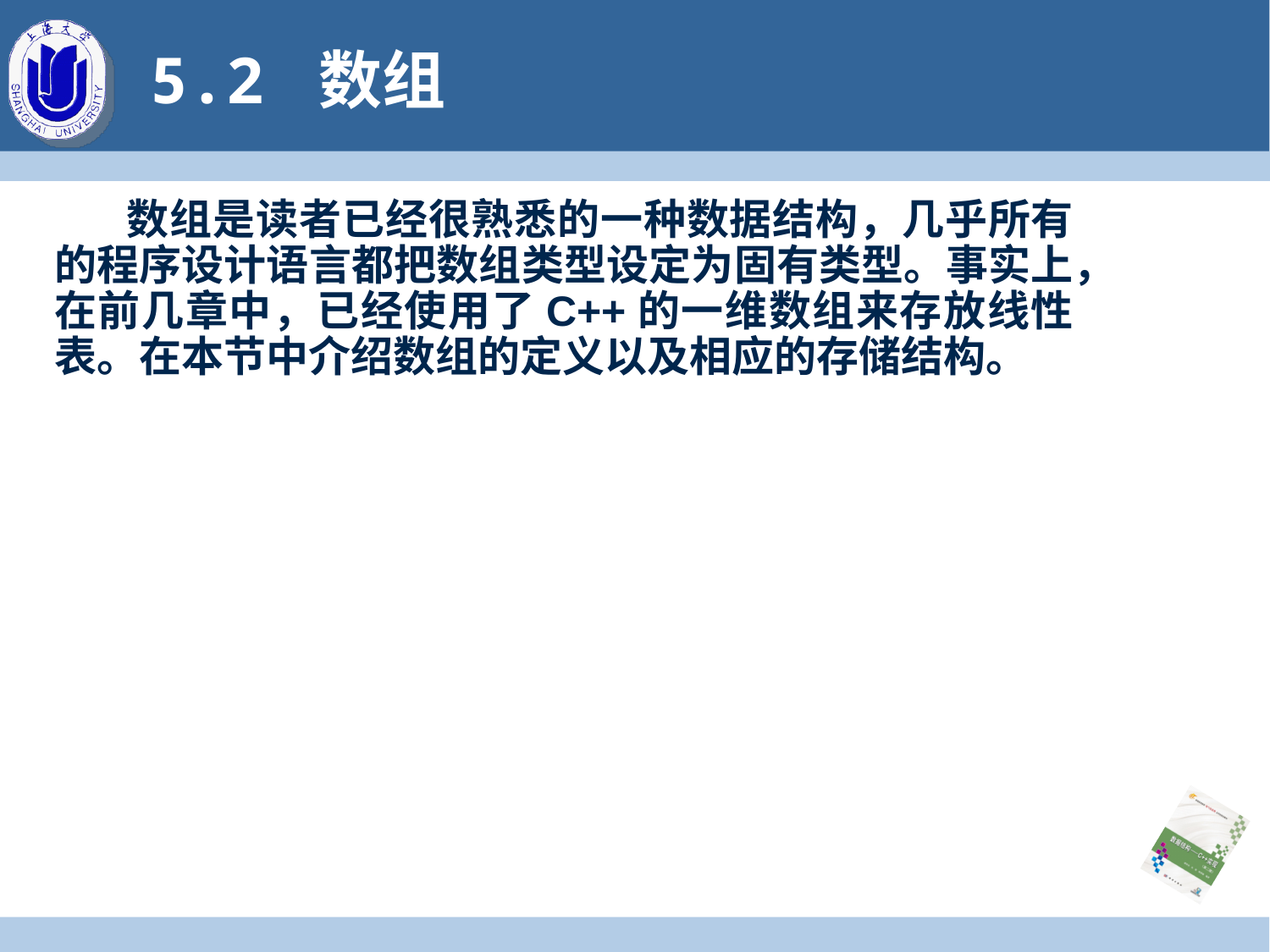

# 5.2 数组
      数组是读者已经很熟悉的一种数据结构，几乎所有的程序设计语言都把数组类型设定为固有类型。事实上，在前几章中，已经使用了C++的一维数组来存放线性表。在本节中介绍数组的定义以及相应的存储结构。